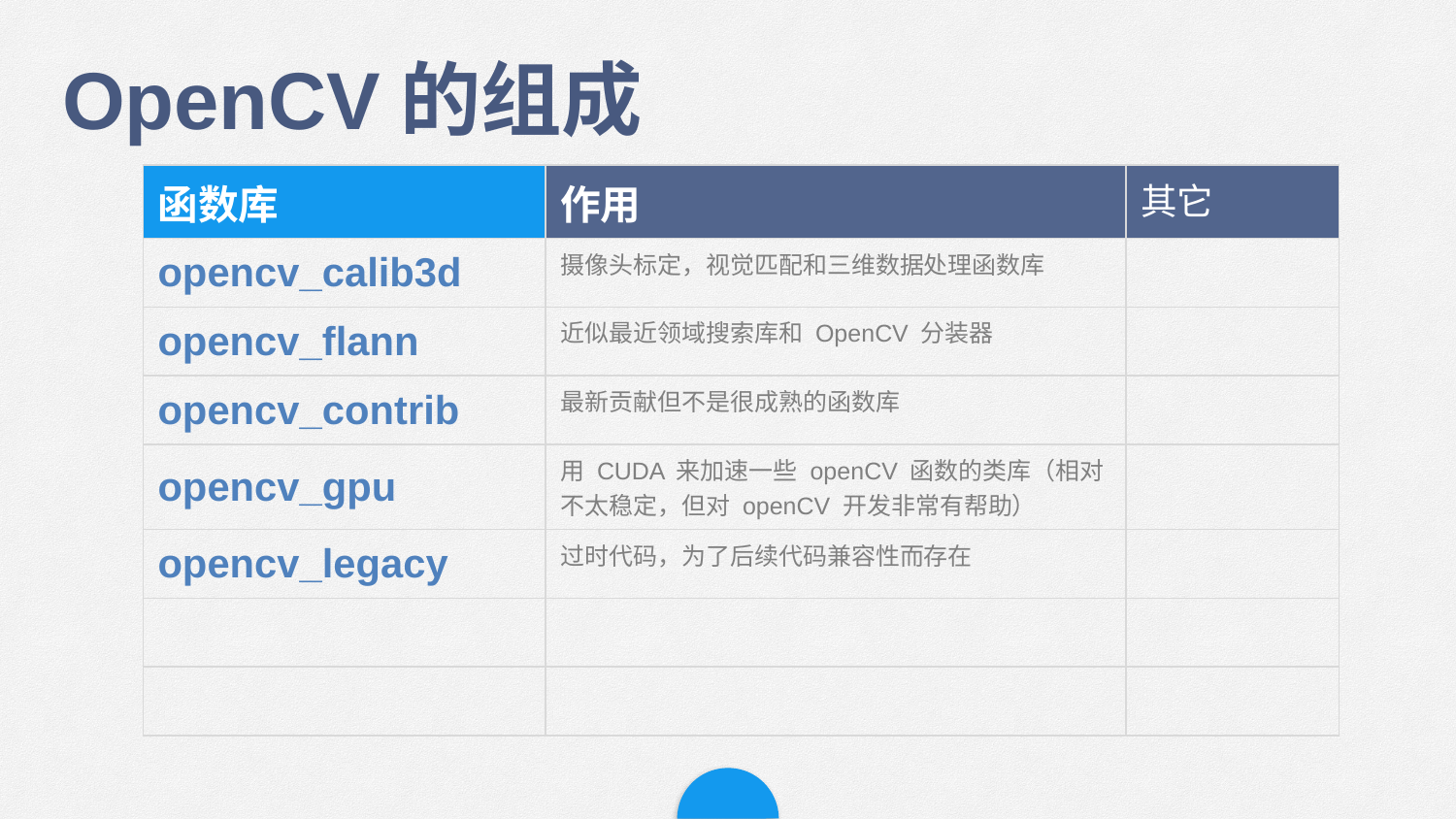

OpenCV的组成
| 函数库 | 作用 | 其它 |
| --- | --- | --- |
| opencv\_calib3d | 摄像头标定，视觉匹配和三维数据处理函数库 |  |
| opencv\_flann | 近似最近领域搜索库和 OpenCV 分装器 |  |
| opencv\_contrib | 最新贡献但不是很成熟的函数库 |  |
| opencv\_gpu | 用 CUDA 来加速一些 openCV 函数的类库（相对不太稳定，但对 openCV 开发非常有帮助） |  |
| opencv\_legacy | 过时代码，为了后续代码兼容性而存在 |  |
|  |  |  |
|  |  |  |
11